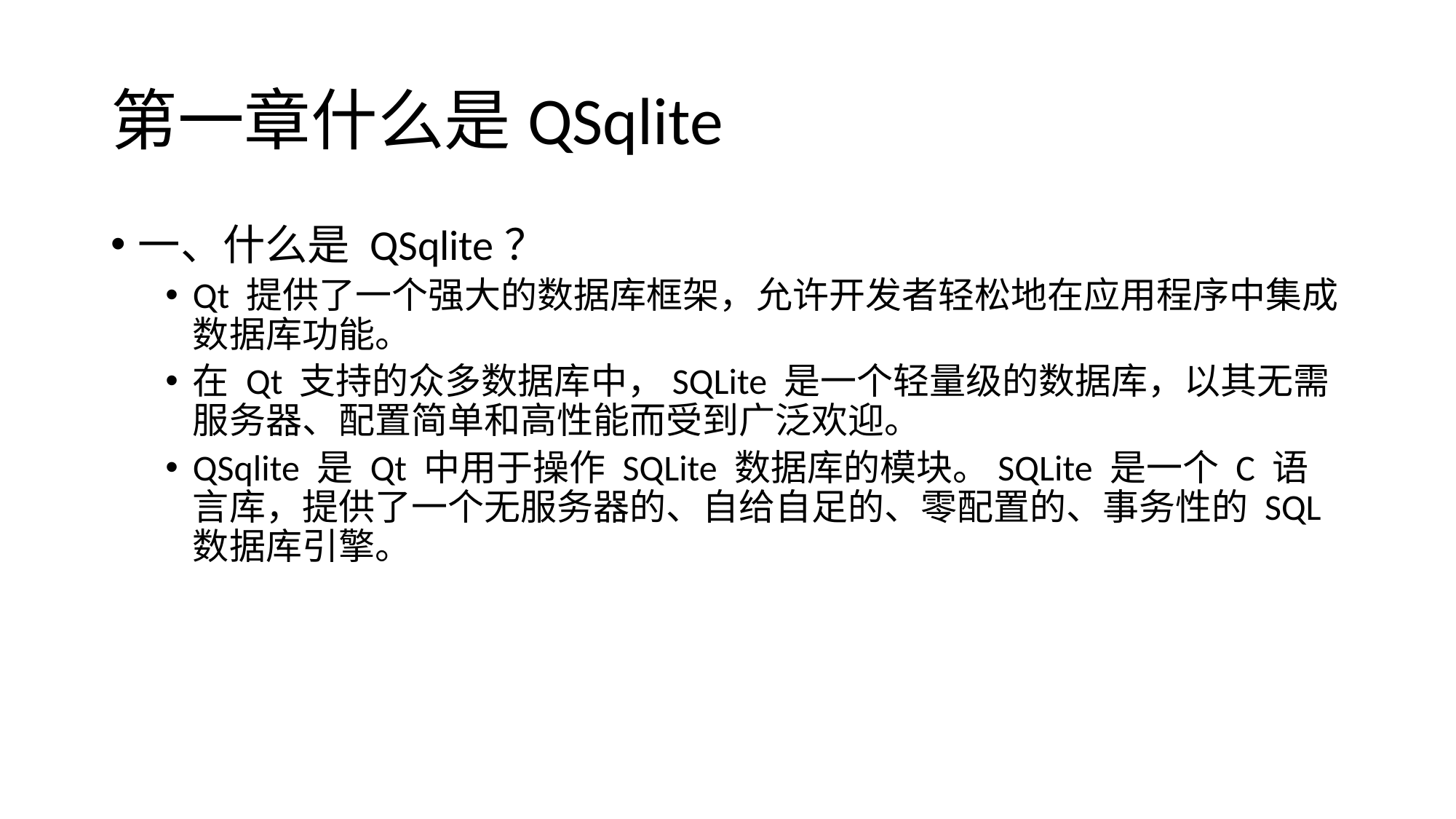

# 第一章什么是QSqlite
一、什么是 QSqlite？
Qt 提供了一个强大的数据库框架，允许开发者轻松地在应用程序中集成数据库功能。
在 Qt 支持的众多数据库中，SQLite 是一个轻量级的数据库，以其无需服务器、配置简单和高性能而受到广泛欢迎。
QSqlite 是 Qt 中用于操作 SQLite 数据库的模块。SQLite 是一个 C 语言库，提供了一个无服务器的、自给自足的、零配置的、事务性的 SQL 数据库引擎。